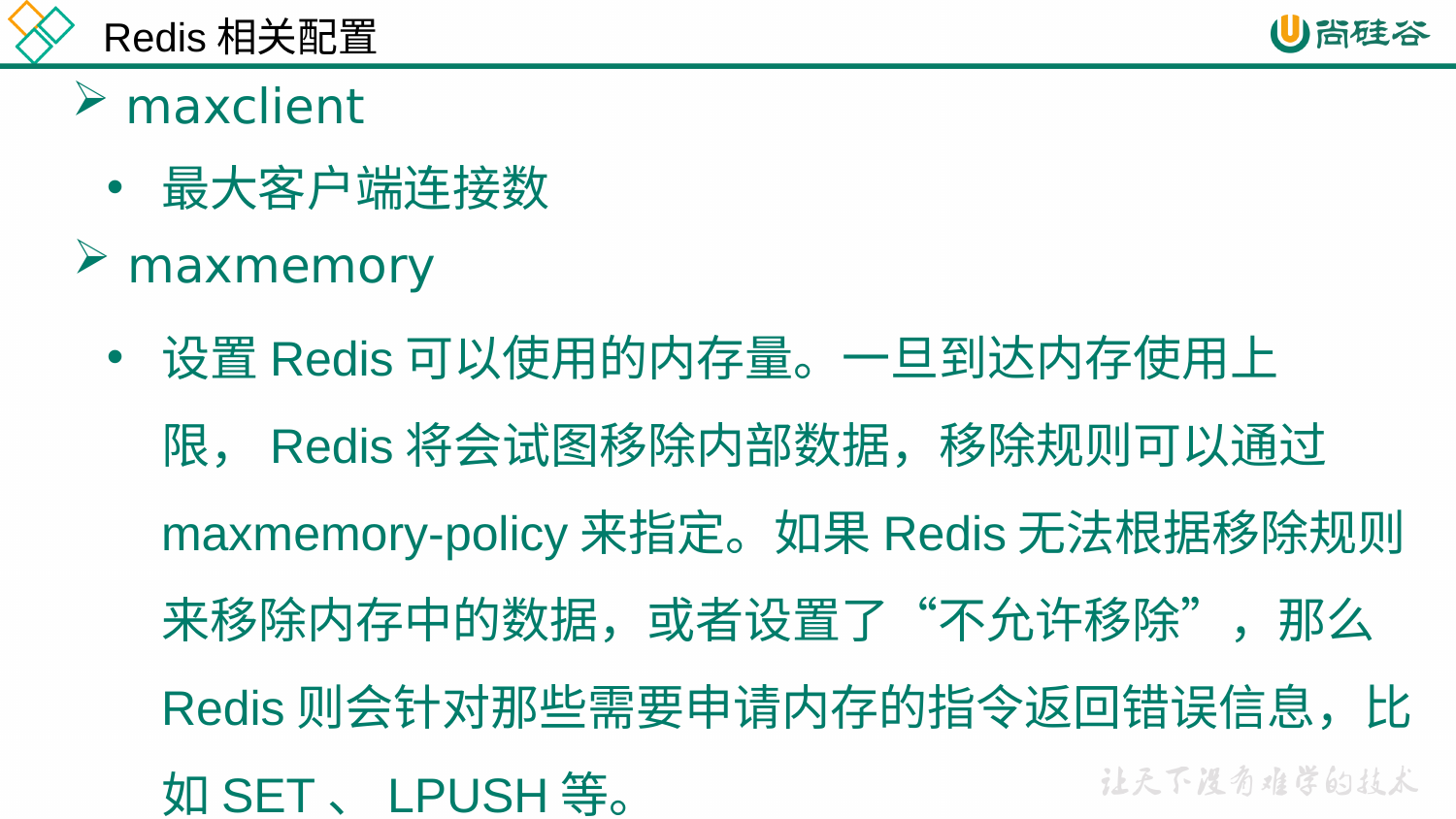

Redis相关配置
maxclient
最大客户端连接数
maxmemory
设置Redis可以使用的内存量。一旦到达内存使用上限，Redis将会试图移除内部数据，移除规则可以通过maxmemory-policy来指定。如果Redis无法根据移除规则来移除内存中的数据，或者设置了“不允许移除”，那么Redis则会针对那些需要申请内存的指令返回错误信息，比如SET、LPUSH等。